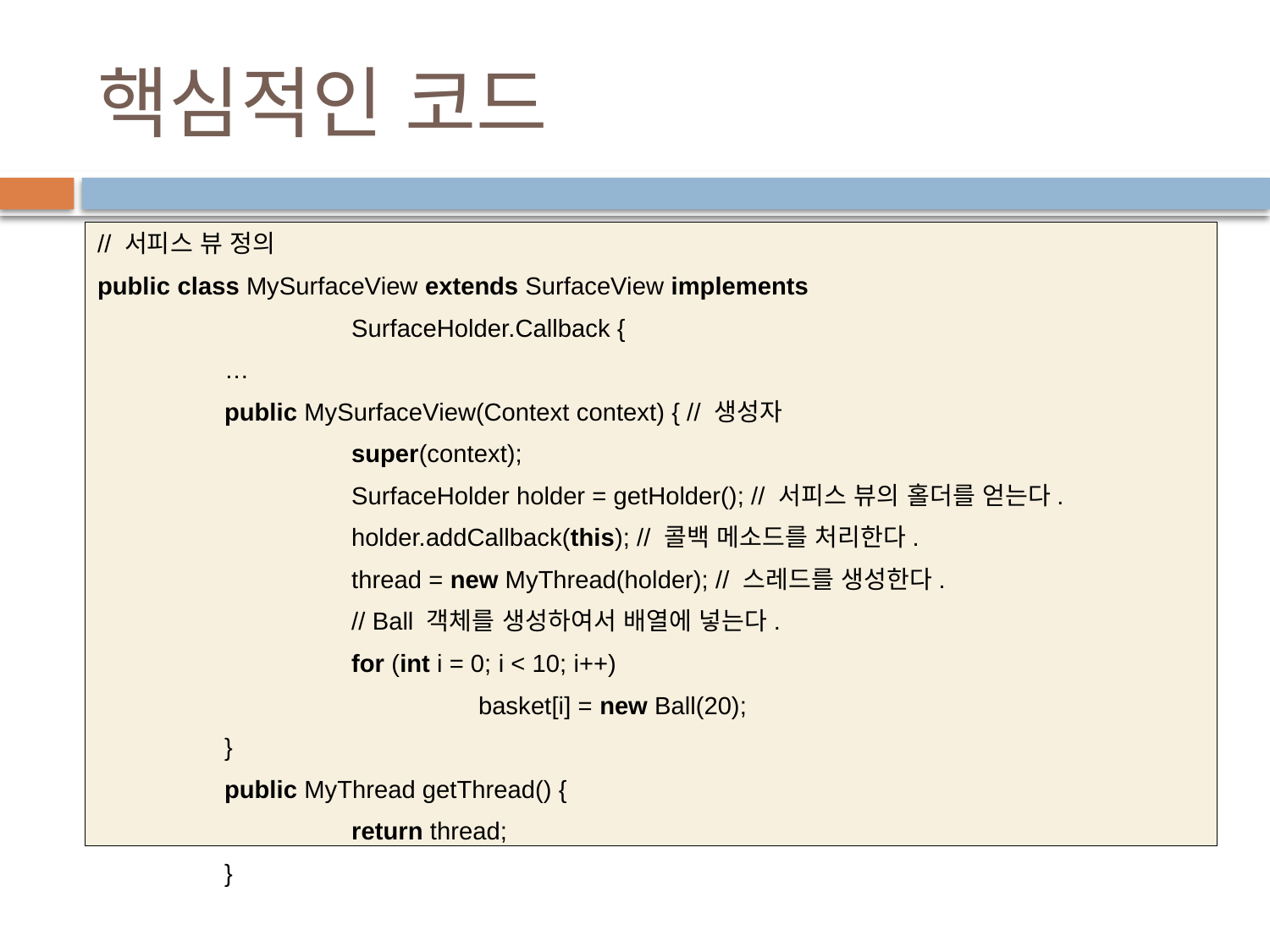

# 핵심적인 코드
// 서피스 뷰 정의
public class MySurfaceView extends SurfaceView implements
		SurfaceHolder.Callback {
	…
	public MySurfaceView(Context context) { // 생성자
		super(context);
		SurfaceHolder holder = getHolder(); // 서피스 뷰의 홀더를 얻는다.
		holder.addCallback(this); // 콜백 메소드를 처리한다.
		thread = new MyThread(holder); // 스레드를 생성한다.
		// Ball 객체를 생성하여서 배열에 넣는다.
		for (int i = 0; i < 10; i++)
			basket[i] = new Ball(20);
	}
	public MyThread getThread() {
		return thread;
	}